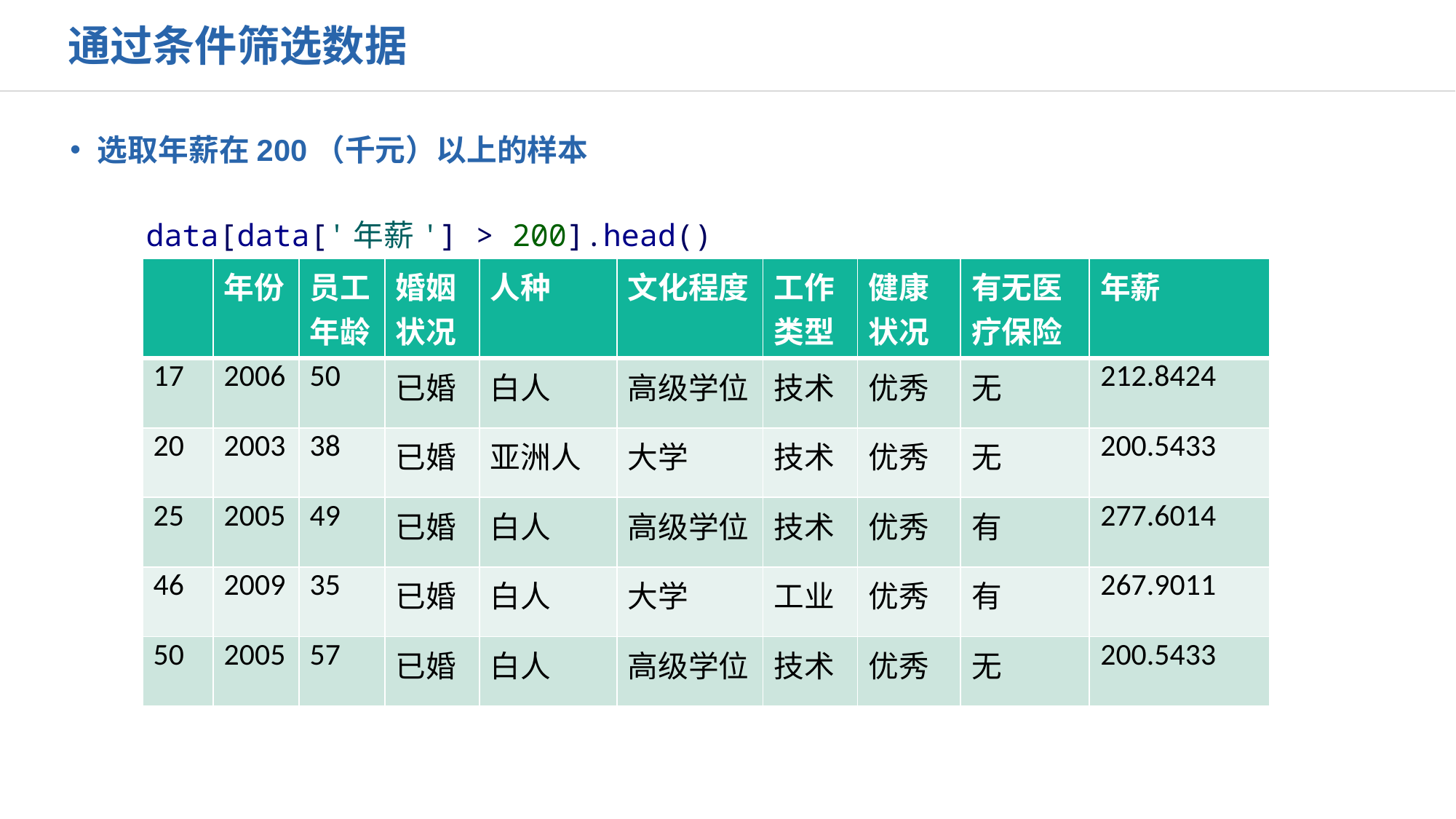

通过条件筛选数据
选取年薪在200（千元）以上的样本

data[data['年薪'] > 200].head()
|  | 年份 | 员工年龄 | 婚姻状况 | 人种 | 文化程度 | 工作类型 | 健康状况 | 有无医疗保险 | 年薪 |
| --- | --- | --- | --- | --- | --- | --- | --- | --- | --- |
| 17 | 2006 | 50 | 已婚 | 白人 | 高级学位 | 技术 | 优秀 | 无 | 212.8424 |
| 20 | 2003 | 38 | 已婚 | 亚洲人 | 大学 | 技术 | 优秀 | 无 | 200.5433 |
| 25 | 2005 | 49 | 已婚 | 白人 | 高级学位 | 技术 | 优秀 | 有 | 277.6014 |
| 46 | 2009 | 35 | 已婚 | 白人 | 大学 | 工业 | 优秀 | 有 | 267.9011 |
| 50 | 2005 | 57 | 已婚 | 白人 | 高级学位 | 技术 | 优秀 | 无 | 200.5433 |